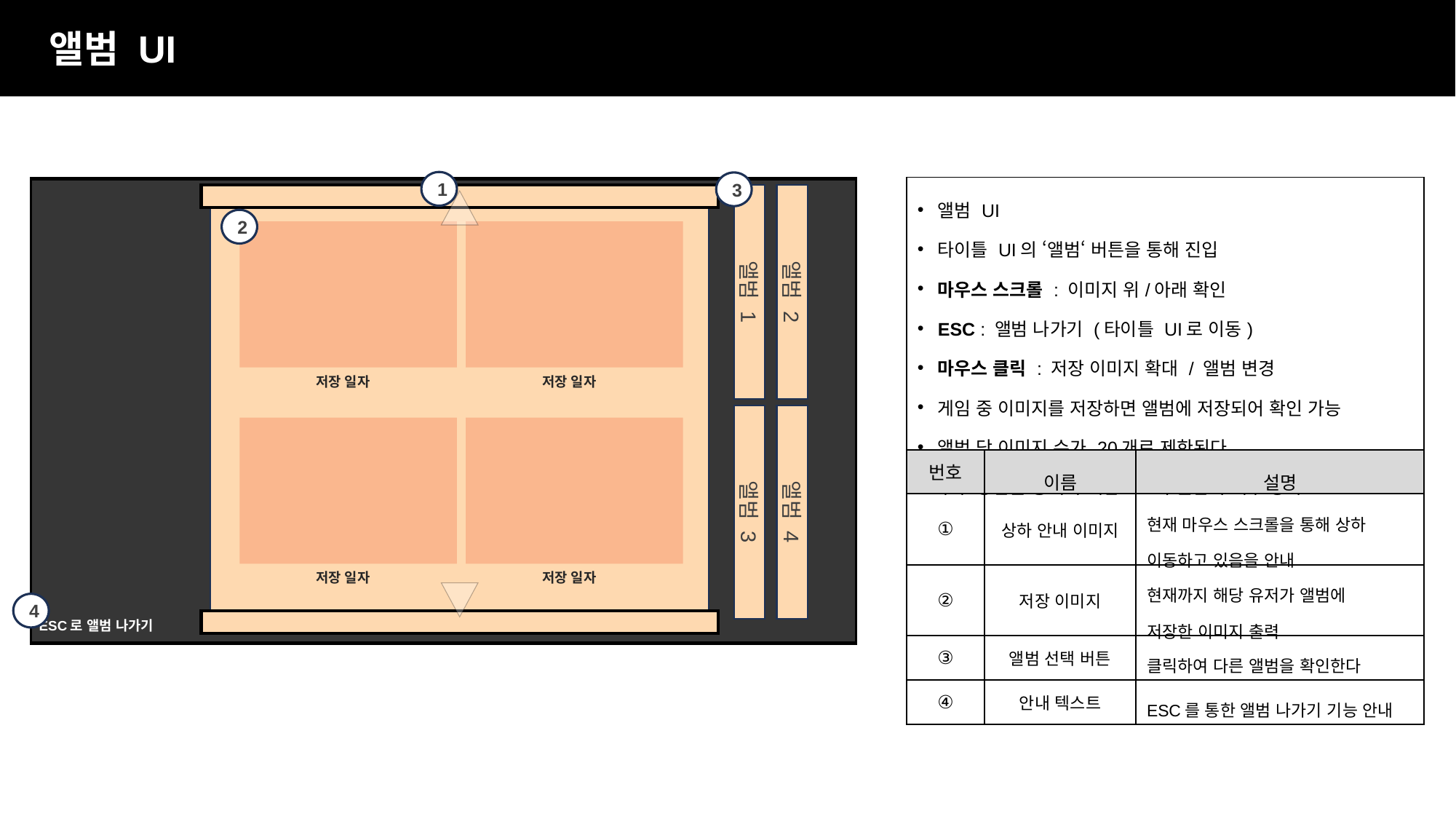

앨범 UI
1
3
| 앨범 UI 타이틀 UI의 ‘앨범‘ 버튼을 통해 진입 마우스 스크롤 : 이미지 위/아래 확인 ESC : 앨범 나가기 (타이틀 UI로 이동) 마우스 클릭 : 저장 이미지 확대 / 앨범 변경 게임 중 이미지를 저장하면 앨범에 저장되어 확인 가능 앨범 당 이미지 수가 20개로 제한된다 추후 상점을 통해 구매함으로써 앨범의 개수 증가 |  |  |
| --- | --- | --- |
| 번호 | 이름 | 설명 |
| ① | 상하 안내 이미지 | 현재 마우스 스크롤을 통해 상하 이동하고 있음을 안내 |
| ② | 저장 이미지 | 현재까지 해당 유저가 앨범에 저장한 이미지 출력 |
| ③ | 앨범 선택 버튼 | 클릭하여 다른 앨범을 확인한다 |
| ④ | 안내 텍스트 | ESC를 통한 앨범 나가기 기능 안내 |

저장 일자

저장 일자

저장 일자

저장 일자

앨범 1
앨범 2

2
앨범 3
앨범 4
4
ESC로 앨범 나가기